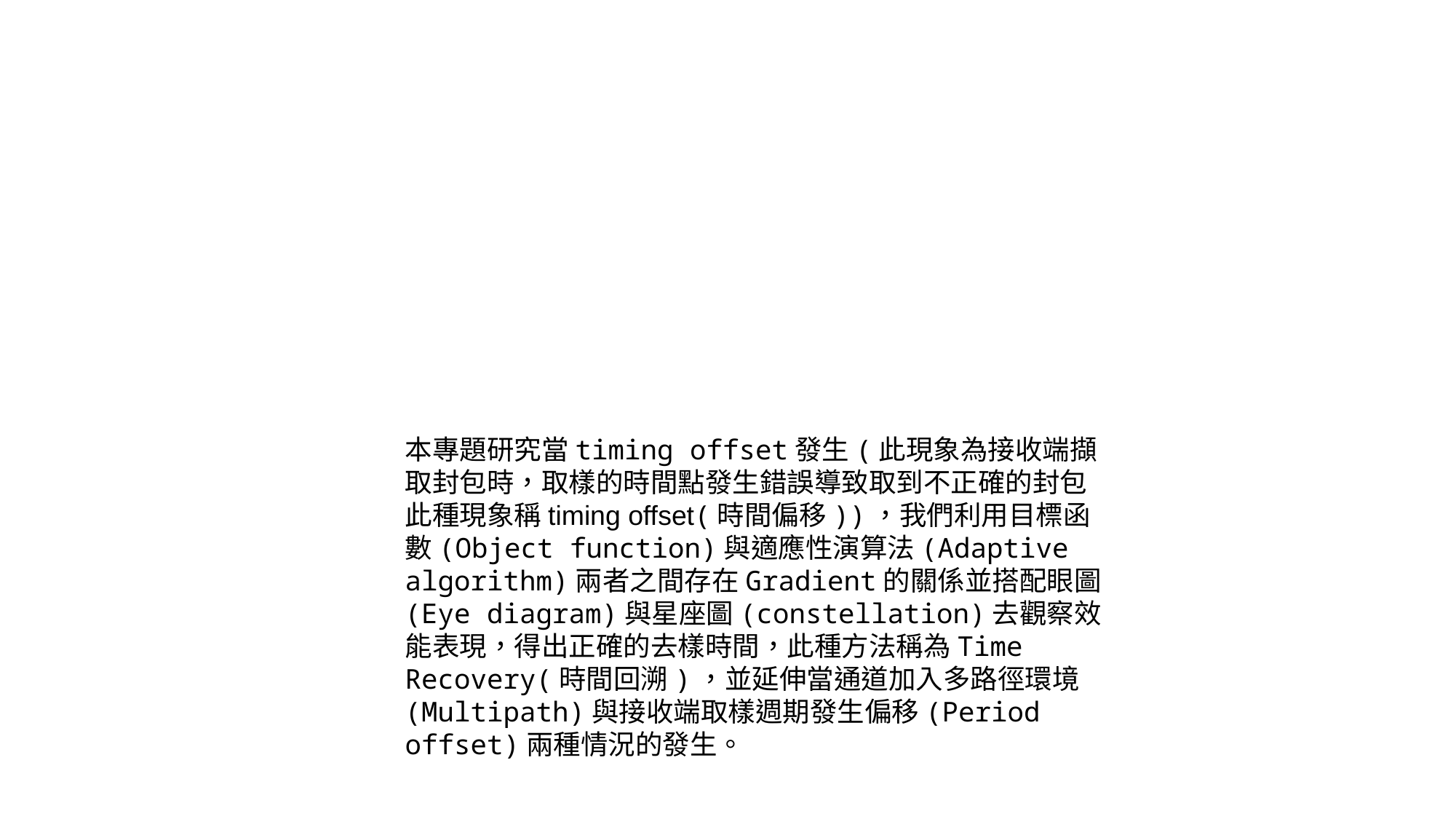

本專題研究當timing offset發生(此現象為接收端擷取封包時，取樣的時間點發生錯誤導致取到不正確的封包此種現象稱timing offset(時間偏移))，我們利用目標函數(Object function)與適應性演算法(Adaptive algorithm)兩者之間存在Gradient的關係並搭配眼圖(Eye diagram)與星座圖(constellation)去觀察效能表現，得出正確的去樣時間，此種方法稱為Time Recovery(時間回溯)，並延伸當通道加入多路徑環境(Multipath)與接收端取樣週期發生偏移(Period offset)兩種情況的發生。